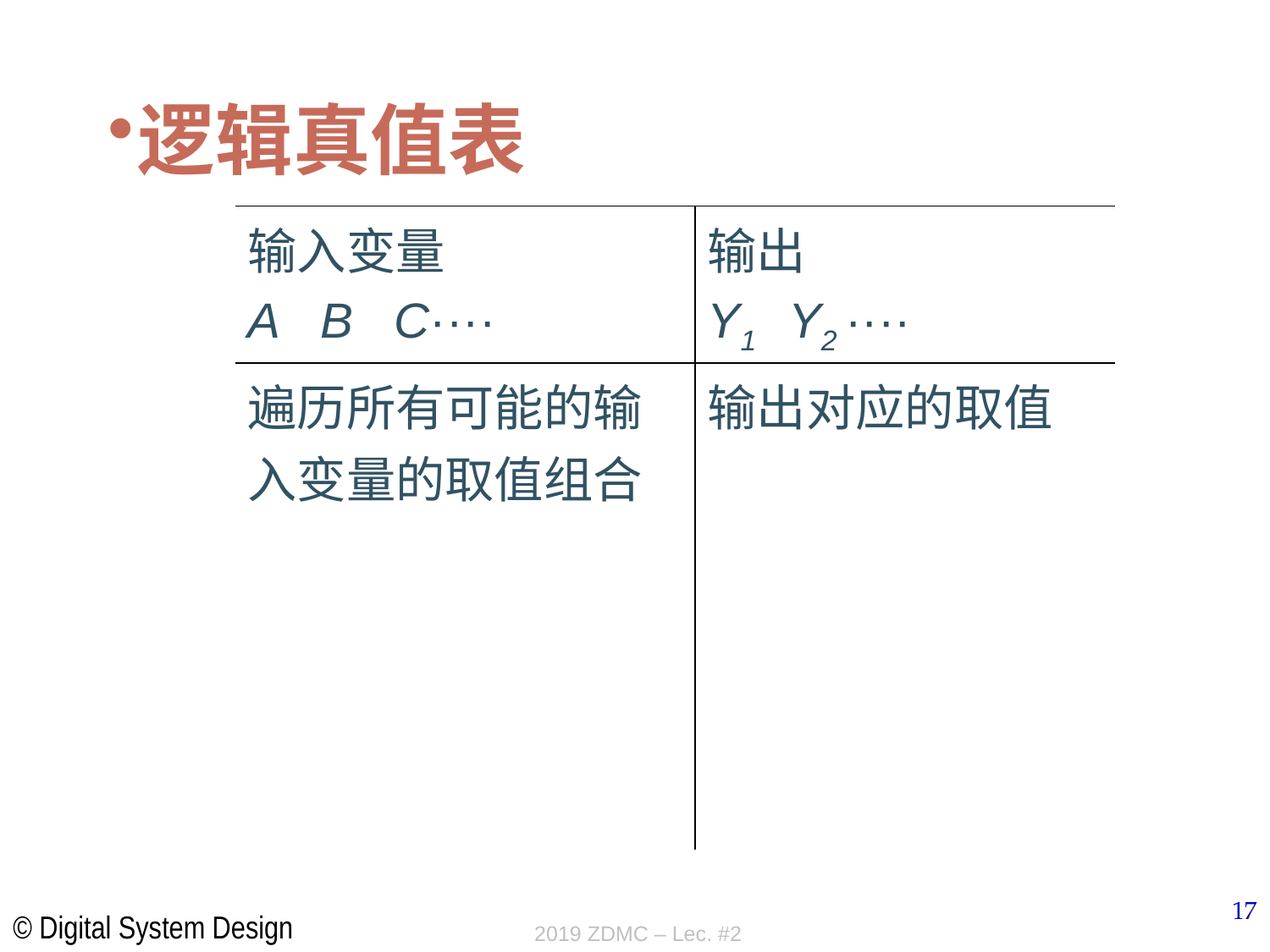

# 逻辑真值表
| 输入变量 A B C···· | 输出 Y1 Y2 ···· |
| --- | --- |
| 遍历所有可能的输入变量的取值组合 | 输出对应的取值 |
2019 ZDMC – Lec. #2
17